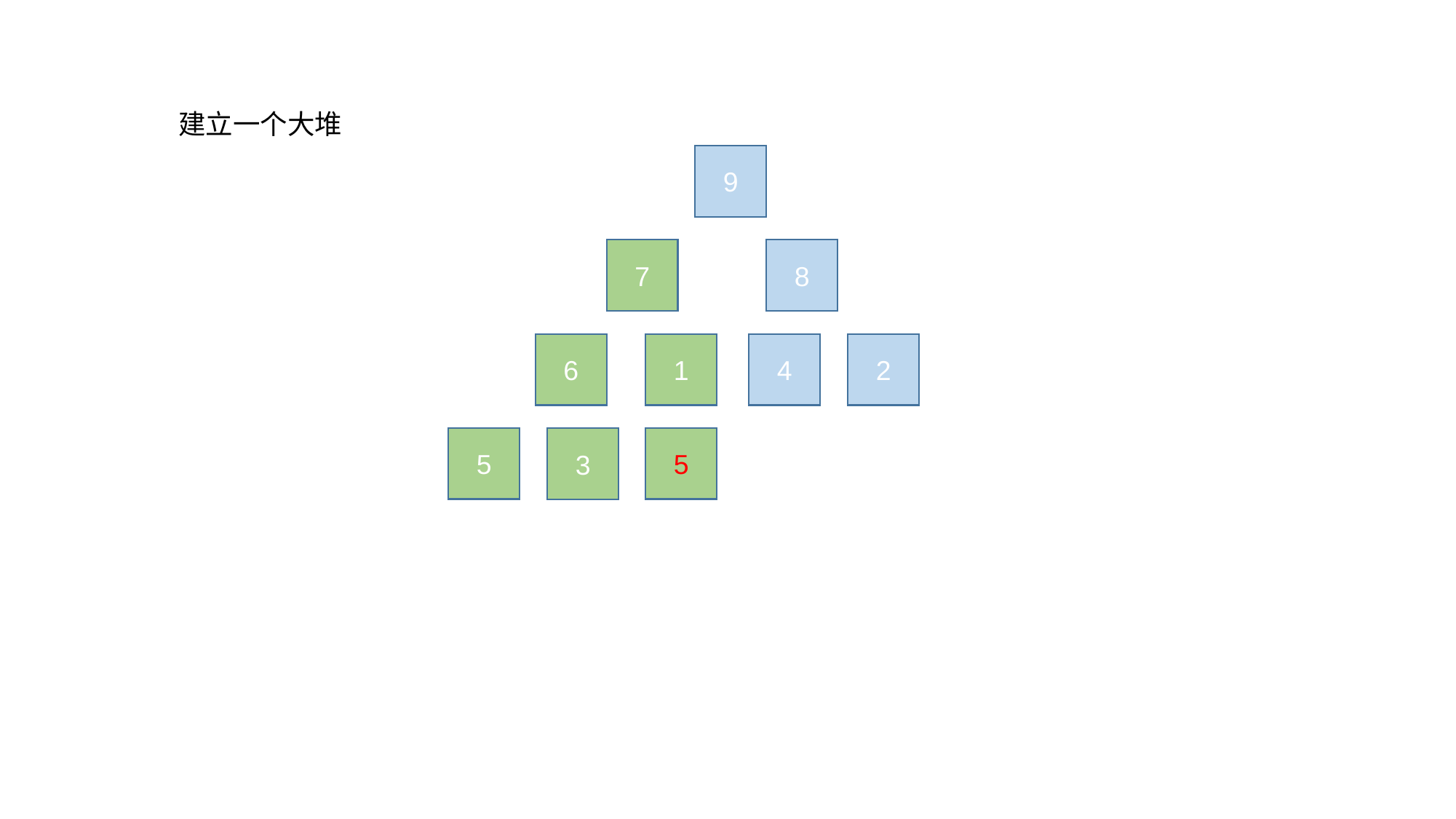

建立一个大堆
9
7
8
6
1
4
2
5
5
3